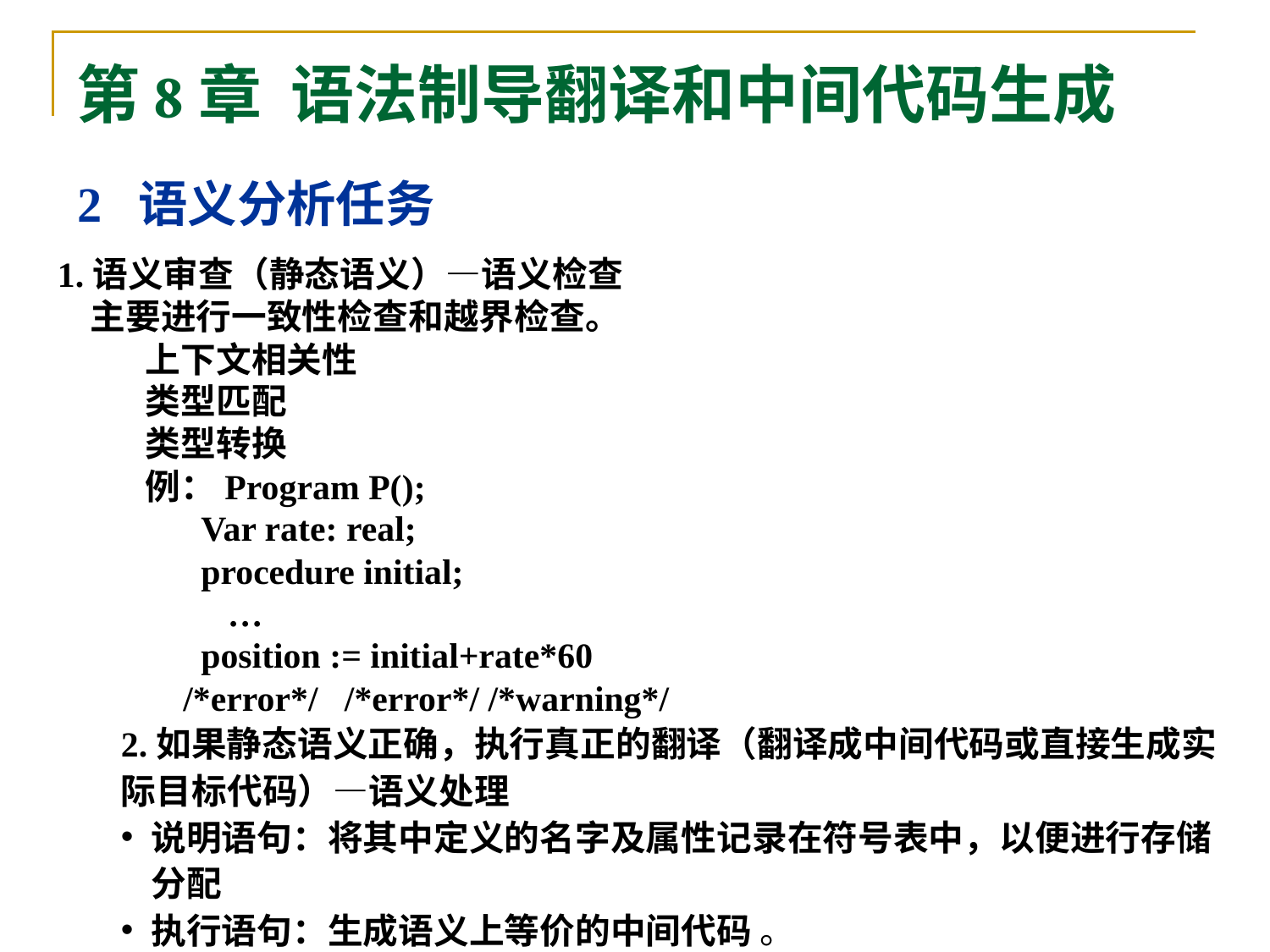

# 第8章  语法制导翻译和中间代码生成
2  语义分析任务
1.语义审查（静态语义）—语义检查
   主要进行一致性检查和越界检查。
  上下文相关性
  类型匹配
  类型转换
  例：Program P();
         Var rate: real;
         procedure initial;
            …
         position := initial+rate*60
       /*error*/   /*error*/ /*warning*/
2.如果静态语义正确，执行真正的翻译（翻译成中间代码或直接生成实际目标代码）—语义处理
说明语句：将其中定义的名字及属性记录在符号表中，以便进行存储分配
执行语句：生成语义上等价的中间代码 。
7